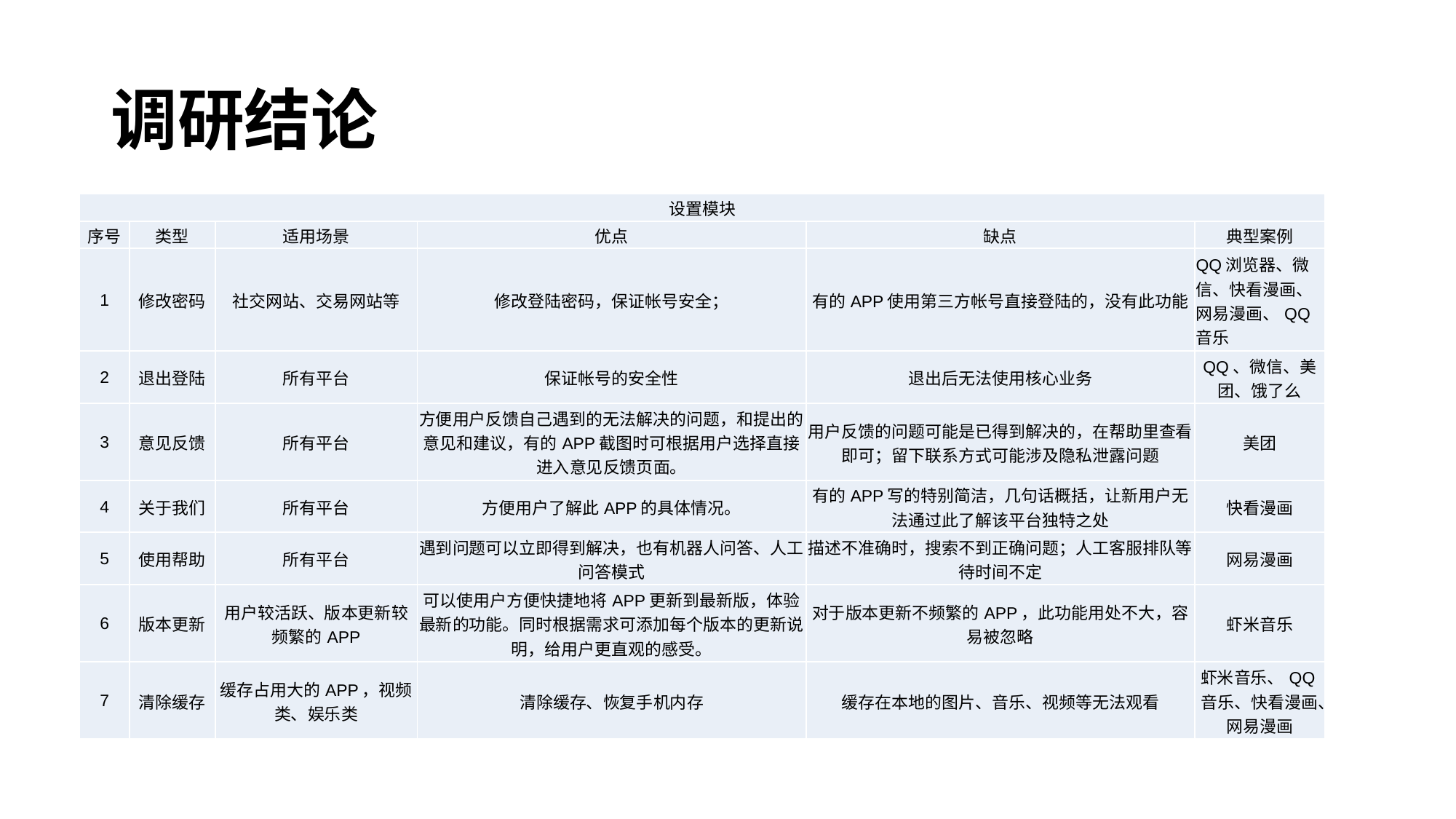

# 调研结论
| 设置模块 |  |  |  |  |  |
| --- | --- | --- | --- | --- | --- |
| 序号 | 类型 | 适用场景 | 优点 | 缺点 | 典型案例 |
| 1 | 修改密码 | 社交网站、交易网站等 | 修改登陆密码，保证帐号安全； | 有的APP使用第三方帐号直接登陆的，没有此功能 | QQ浏览器、微信、快看漫画、网易漫画、QQ音乐 |
| 2 | 退出登陆 | 所有平台 | 保证帐号的安全性 | 退出后无法使用核心业务 | QQ、微信、美团、饿了么 |
| 3 | 意见反馈 | 所有平台 | 方便用户反馈自己遇到的无法解决的问题，和提出的意见和建议，有的APP截图时可根据用户选择直接进入意见反馈页面。 | 用户反馈的问题可能是已得到解决的，在帮助里查看即可；留下联系方式可能涉及隐私泄露问题 | 美团 |
| 4 | 关于我们 | 所有平台 | 方便用户了解此APP的具体情况。 | 有的APP写的特别简洁，几句话概括，让新用户无法通过此了解该平台独特之处 | 快看漫画 |
| 5 | 使用帮助 | 所有平台 | 遇到问题可以立即得到解决，也有机器人问答、人工问答模式 | 描述不准确时，搜索不到正确问题；人工客服排队等待时间不定 | 网易漫画 |
| 6 | 版本更新 | 用户较活跃、版本更新较频繁的APP | 可以使用户方便快捷地将APP更新到最新版，体验最新的功能。同时根据需求可添加每个版本的更新说明，给用户更直观的感受。 | 对于版本更新不频繁的APP，此功能用处不大，容易被忽略 | 虾米音乐 |
| 7 | 清除缓存 | 缓存占用大的APP，视频类、娱乐类 | 清除缓存、恢复手机内存 | 缓存在本地的图片、音乐、视频等无法观看 | 虾米音乐、QQ音乐、快看漫画、网易漫画 |